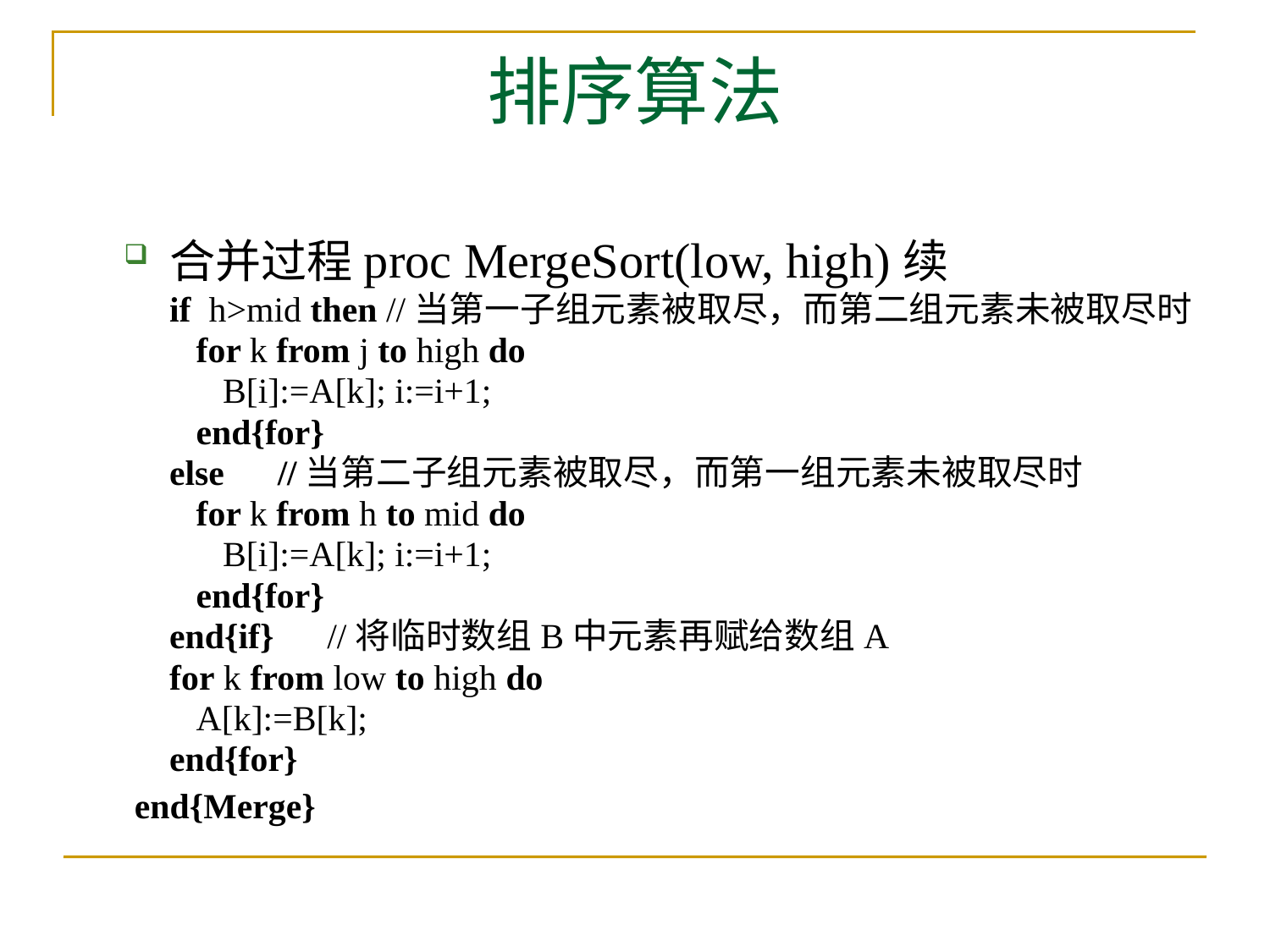

# 排序算法
合并过程proc MergeSort(low, high)续
if  h>mid then //当第一子组元素被取尽，而第二组元素未被取尽时
   for k from j to high do
      B[i]:=A[k]; i:=i+1;
   end{for}
else      //当第二子组元素被取尽，而第一组元素未被取尽时
   for k from h to mid do
      B[i]:=A[k]; i:=i+1;
   end{for}
end{if}      //将临时数组B中元素再赋给数组A
for k from low to high do
   A[k]:=B[k];
end{for}
 end{Merge}